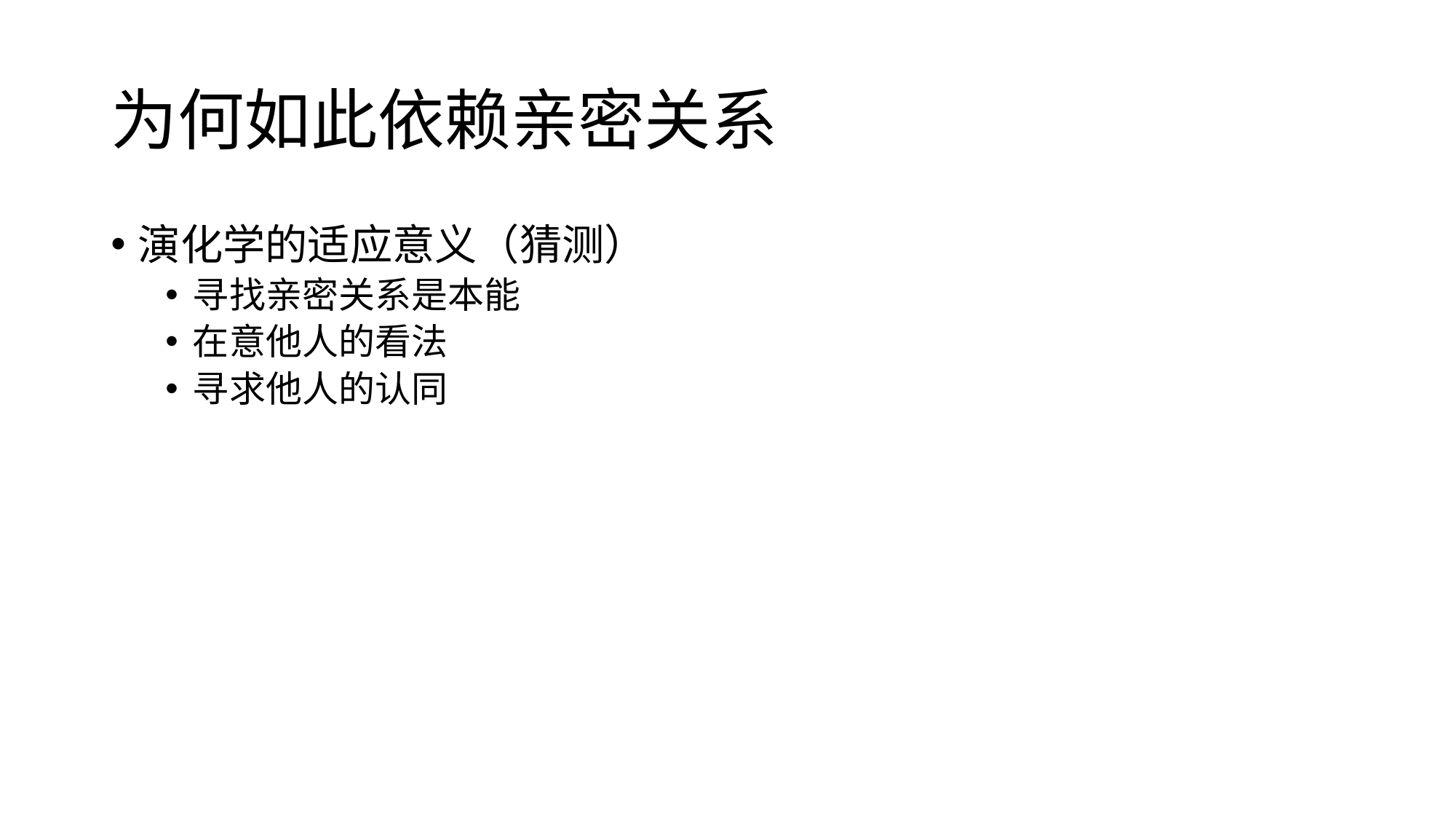

# 为何如此依赖亲密关系
演化学的适应意义（猜测）
寻找亲密关系是本能
在意他人的看法
寻求他人的认同